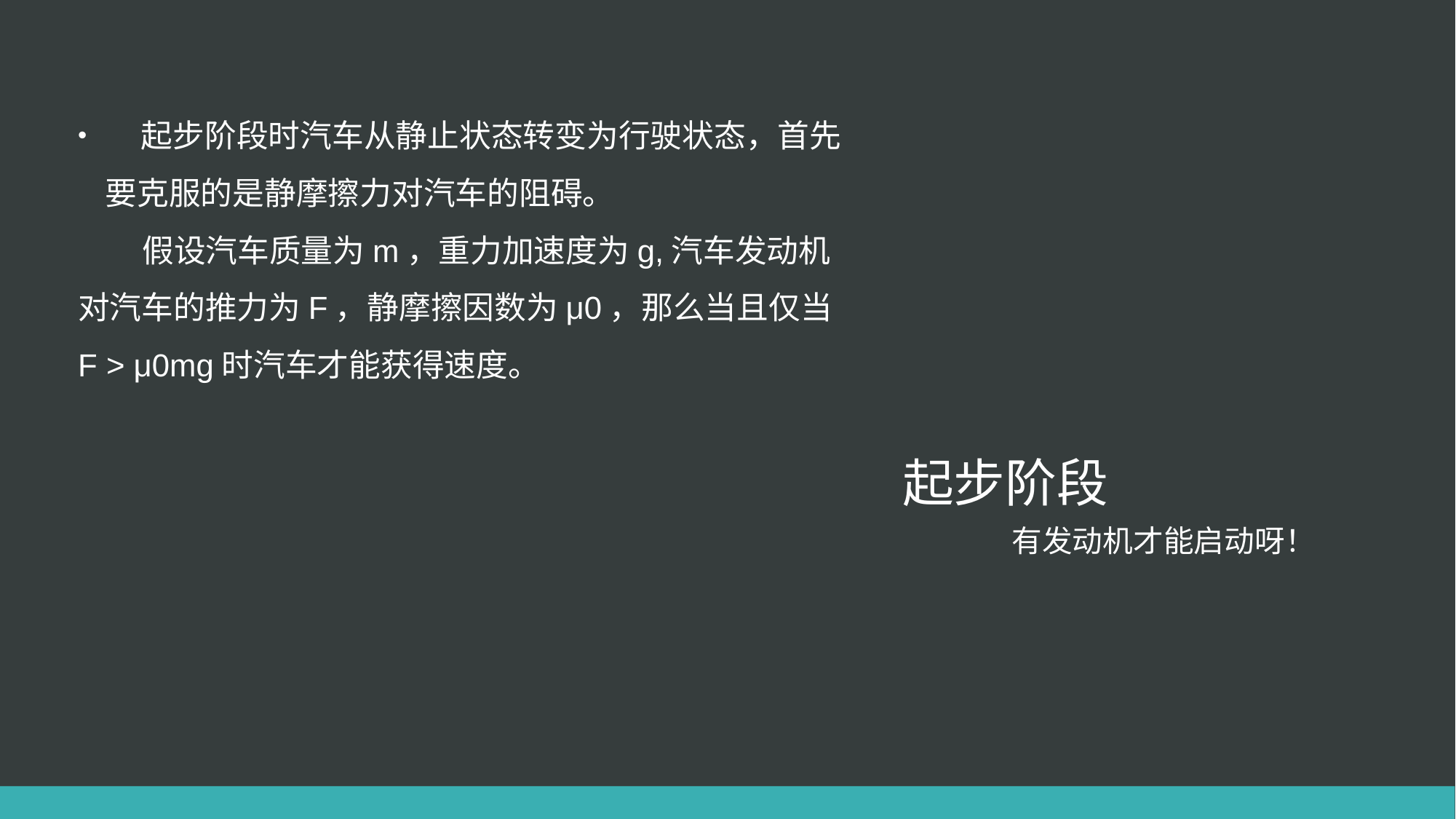

起步阶段时汽车从静止状态转变为行驶状态，首先要克服的是静摩擦力对汽车的阻碍。
        假设汽车质量为m，重力加速度为g,汽车发动机对汽车的推力为F，静摩擦因数为μ0，那么当且仅当F > μ0mg时汽车才能获得速度。

# 起步阶段
	有发动机才能启动呀！